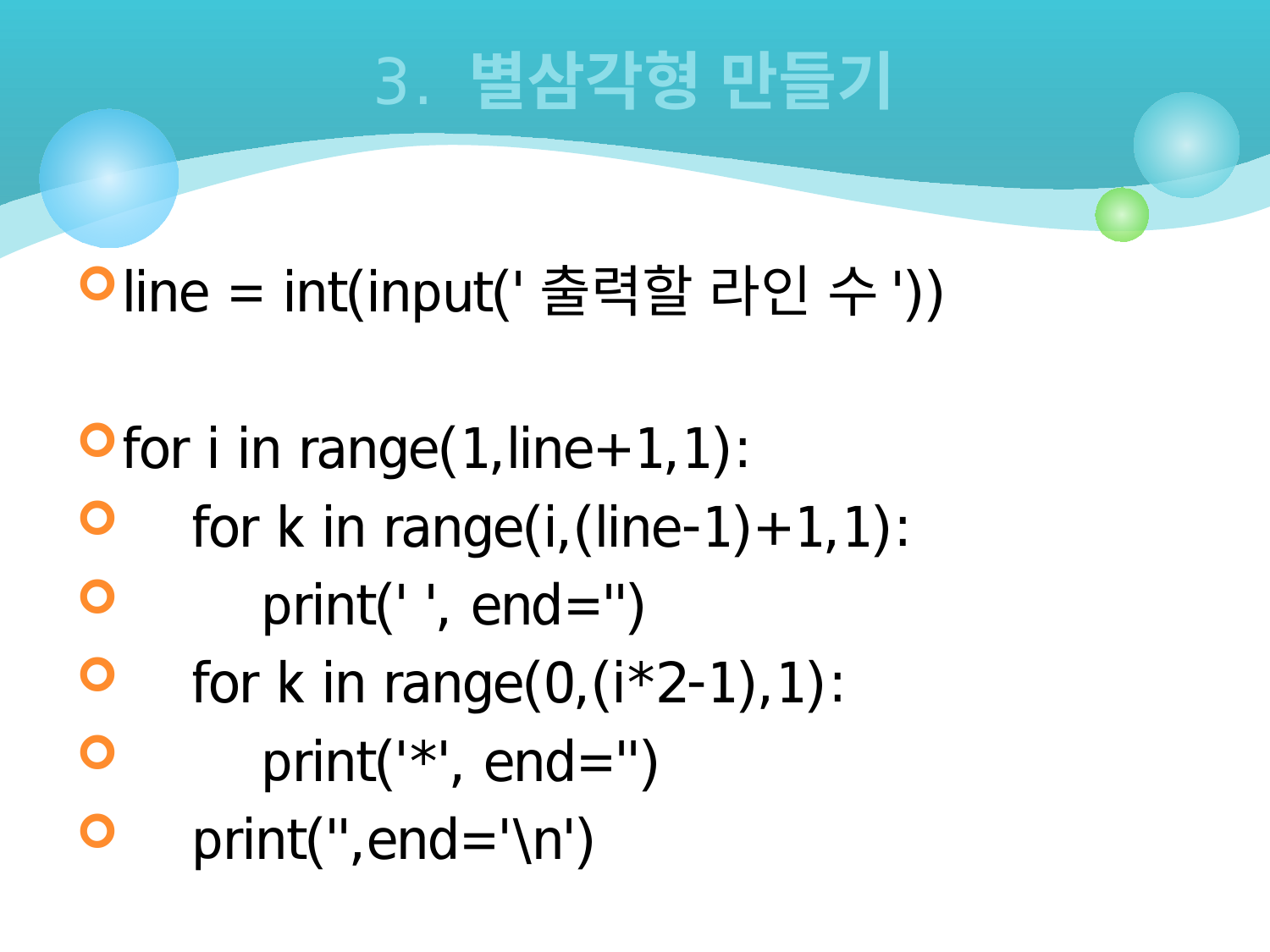

# 3. 별삼각형 만들기
line = int(input('출력할 라인 수'))

for i in range(1,line+1,1):
    for k in range(i,(line-1)+1,1):
        print(' ', end='')
    for k in range(0,(i*2-1),1):
        print('*', end='')
    print('',end='\n')